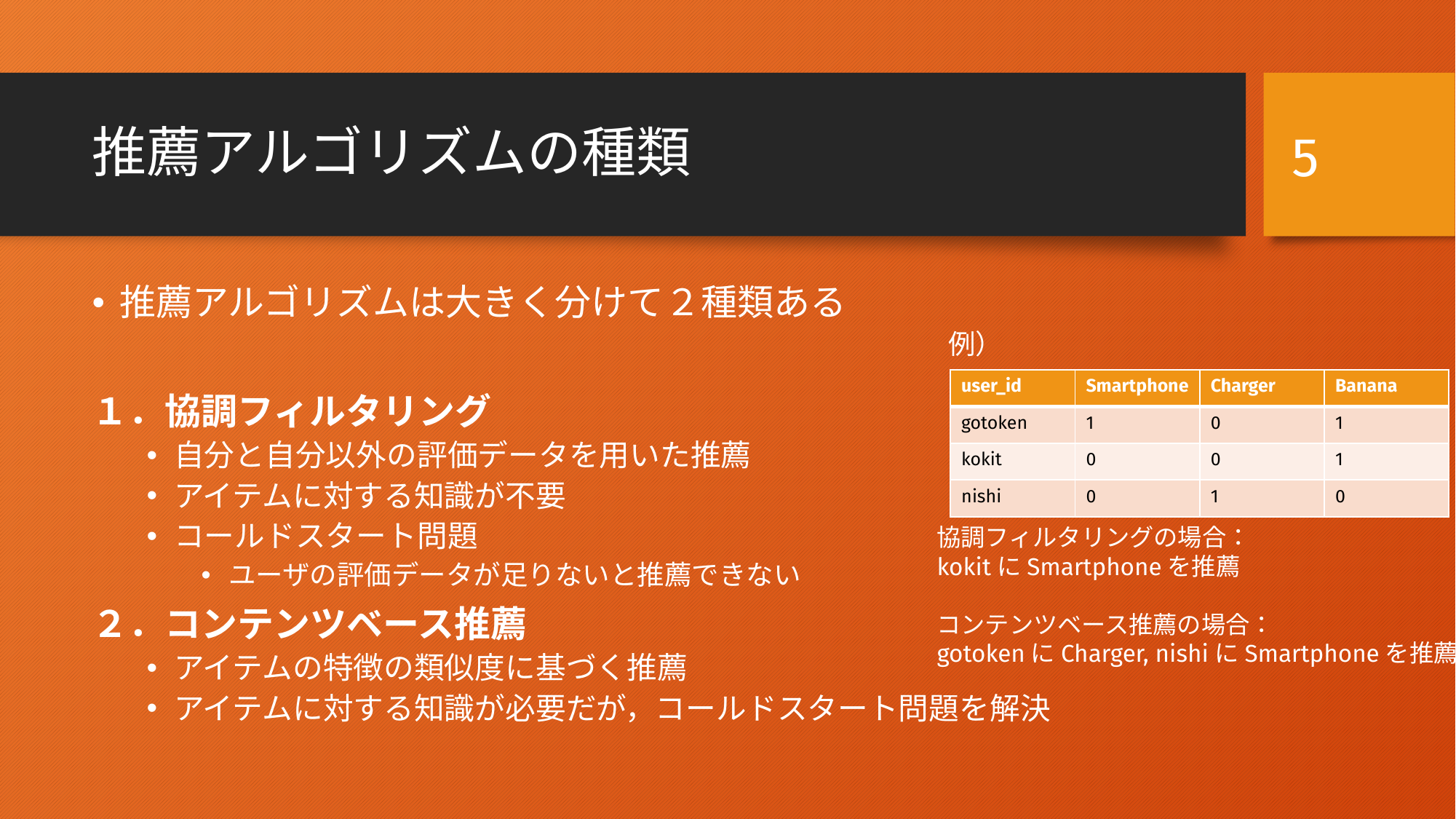

5
# 推薦アルゴリズムの種類
推薦アルゴリズムは大きく分けて２種類ある

１．協調フィルタリング
自分と自分以外の評価データを用いた推薦
アイテムに対する知識が不要
コールドスタート問題
ユーザの評価データが足りないと推薦できない
２．コンテンツベース推薦
アイテムの特徴の類似度に基づく推薦
アイテムに対する知識が必要だが，コールドスタート問題を解決
例）
| user\_id | Smartphone | Charger | Banana |
| --- | --- | --- | --- |
| gotoken | 1 | 0 | 1 |
| kokit | 0 | 0 | 1 |
| nishi | 0 | 1 | 0 |
協調フィルタリングの場合：
kokitにSmartphoneを推薦

コンテンツベース推薦の場合：
gotokenにCharger, nishiにSmartphoneを推薦